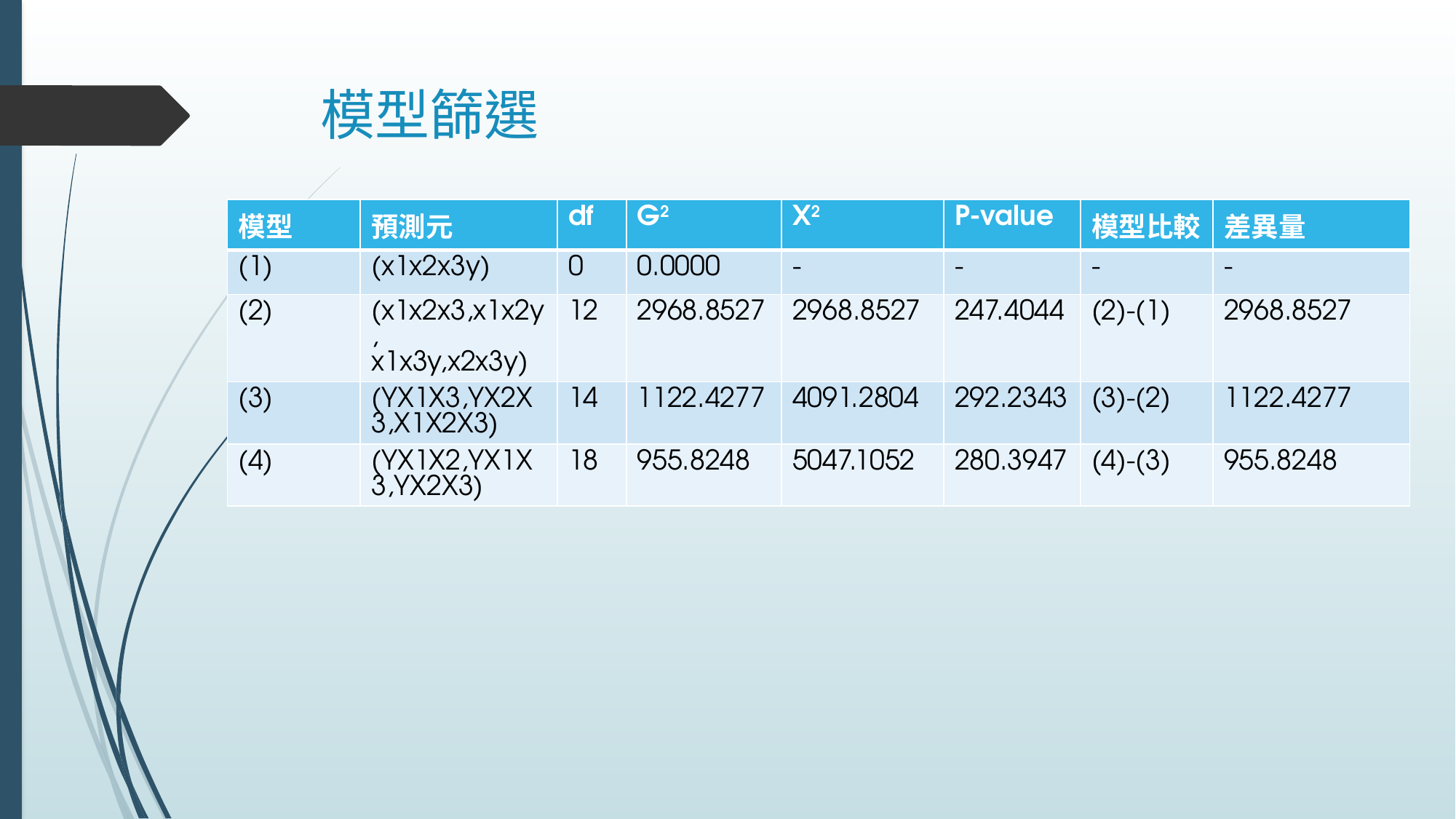

# 模型篩選
| 模型 | 預測元 | df | G2 | X2 | P-value | 模型比較 | 差異量 |
| --- | --- | --- | --- | --- | --- | --- | --- |
| (1) | (x1x2x3y) | 0 | 0.0000 | - | - | - | - |
| (2) | (x1x2x3,x1x2y, x1x3y,x2x3y) | 12 | 2968.8527 | 2968.8527 | 247.4044 | (2)-(1) | 2968.8527 |
| (3) | (YX1X3,YX2X3,X1X2X3) | 14 | 1122.4277 | 4091.2804 | 292.2343 | (3)-(2) | 1122.4277 |
| (4) | (YX1X2,YX1X3,YX2X3) | 18 | 955.8248 | 5047.1052 | 280.3947 | (4)-(3) | 955.8248 |